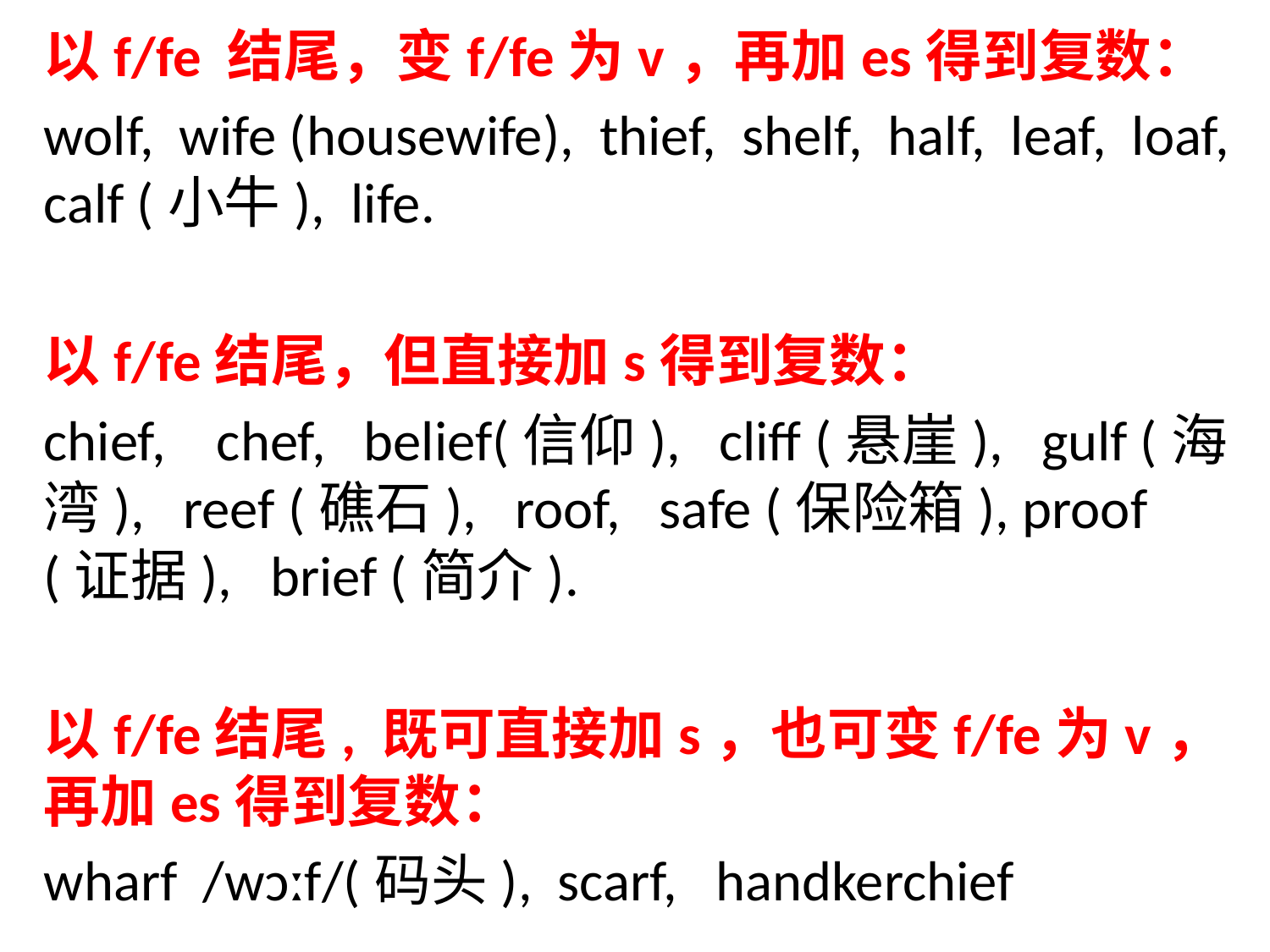

以f/fe 结尾，变f/fe为v，再加es得到复数：
wolf,  wife (housewife),  thief,  shelf,  half,  leaf,  loaf, calf (小牛),  life.

以f/fe结尾，但直接加s得到复数：
chief,    chef,   belief(信仰),   cliff (悬崖),   gulf (海湾),   reef (礁石),   roof,   safe (保险箱), proof (证据),   brief (简介).

以f/fe结尾, 既可直接加s，也可变f/fe为v，再加es得到复数：
wharf  /wɔːf/(码头),  scarf,   handkerchief